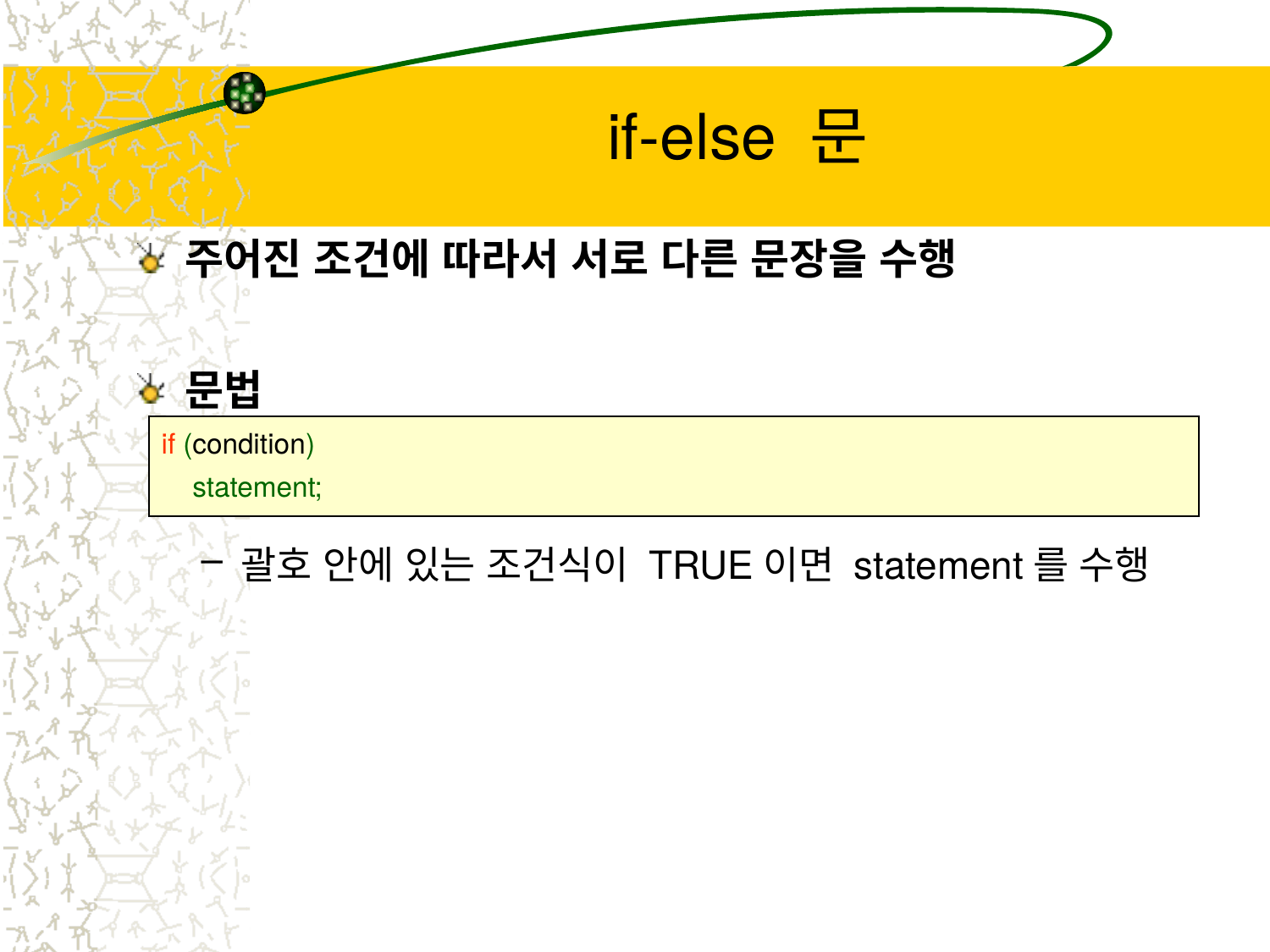

# if-else 문
주어진 조건에 따라서 서로 다른 문장을 수행

문법

괄호 안에 있는 조건식이 TRUE이면 statement를 수행
if (condition)
    statement;